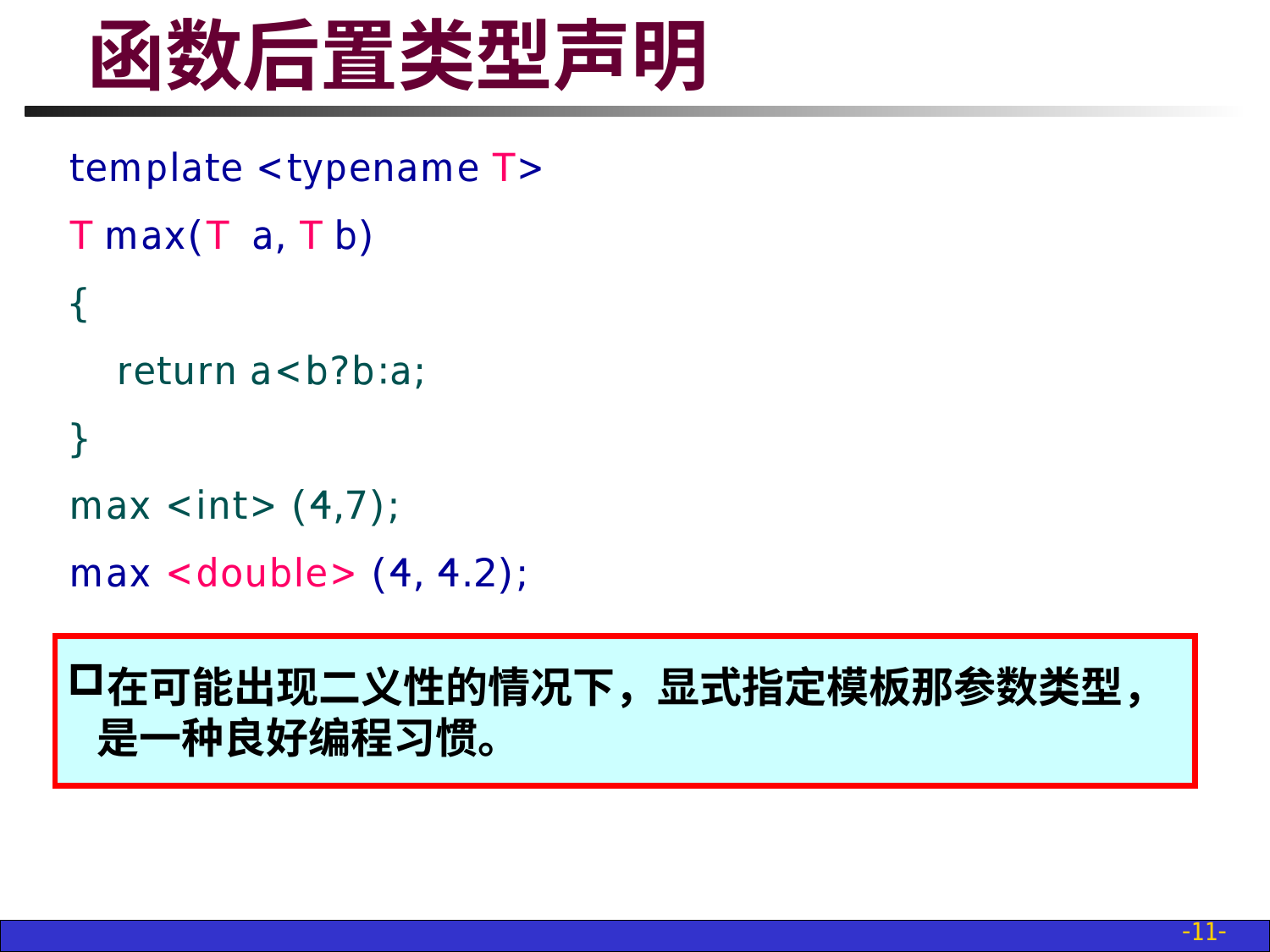

# 函数后置类型声明
template <typename T>
T max(T  a, T b)
{
	return a<b?b:a;
}
max <int> (4,7);
max <double> (4, 4.2);

在可能出现二义性的情况下，显式指定模板那参数类型，
  是一种良好编程习惯。
-11-